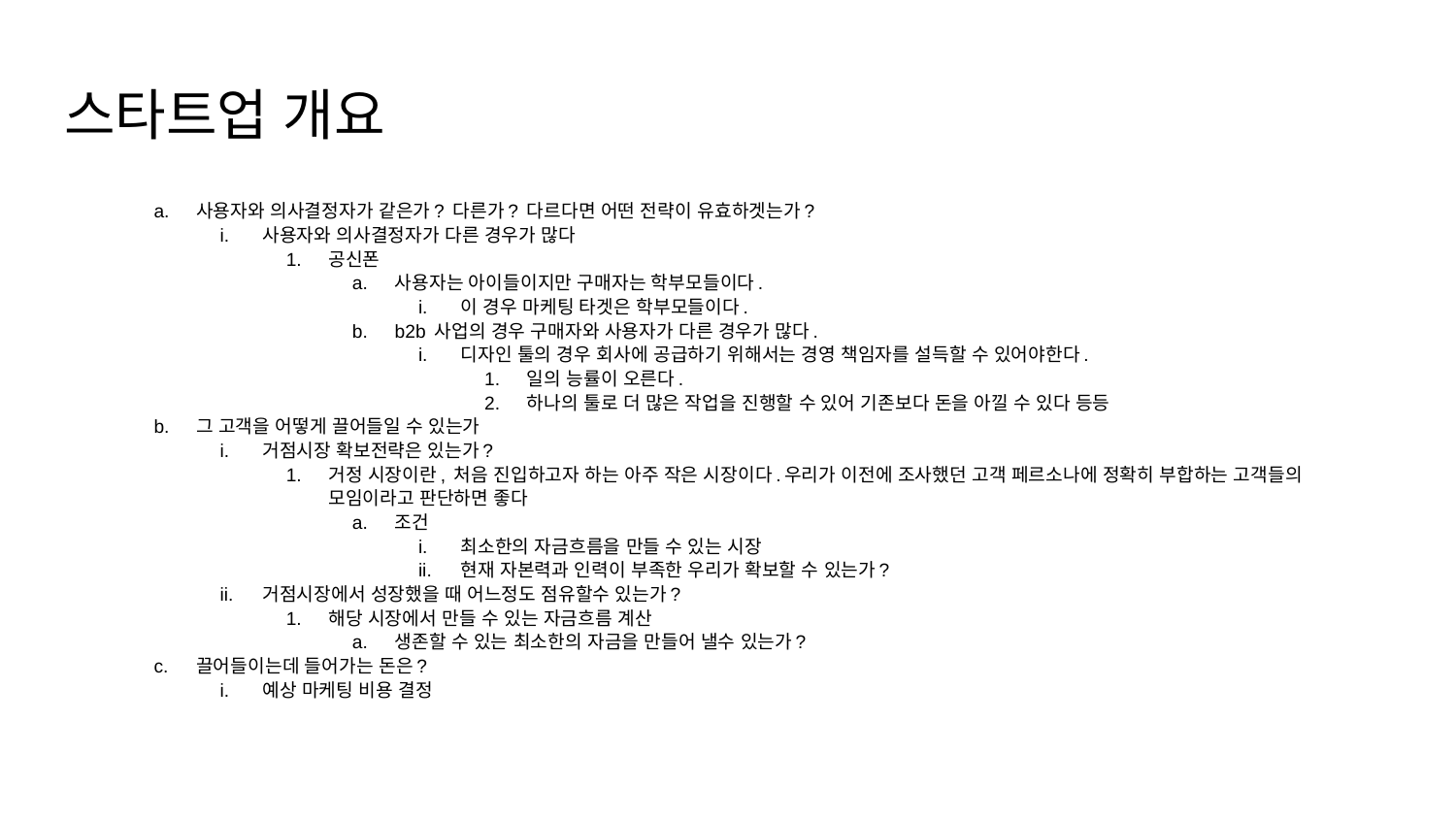

# 스타트업 개요

사용자와 의사결정자가 같은가? 다른가? 다르다면 어떤 전략이 유효하겟는가?
사용자와 의사결정자가 다른 경우가 많다
공신폰
사용자는 아이들이지만 구매자는 학부모들이다.
이 경우 마케팅 타겟은 학부모들이다.
b2b 사업의 경우 구매자와 사용자가 다른 경우가 많다.
디자인 툴의 경우 회사에 공급하기 위해서는 경영 책임자를 설득할 수 있어야한다.
일의 능률이 오른다.
하나의 툴로 더 많은 작업을 진행할 수 있어 기존보다 돈을 아낄 수 있다 등등
그 고객을 어떻게 끌어들일 수 있는가
거점시장 확보전략은 있는가?
거정 시장이란, 처음 진입하고자 하는 아주 작은 시장이다.우리가 이전에 조사했던 고객 페르소나에 정확히 부합하는 고객들의 모임이라고 판단하면 좋다
조건
최소한의 자금흐름을 만들 수 있는 시장
현재 자본력과 인력이 부족한 우리가 확보할 수 있는가?
거점시장에서 성장했을 때 어느정도 점유할수 있는가?
해당 시장에서 만들 수 있는 자금흐름 계산
생존할 수 있는 최소한의 자금을 만들어 낼수 있는가?
끌어들이는데 들어가는 돈은?
예상 마케팅 비용 결정